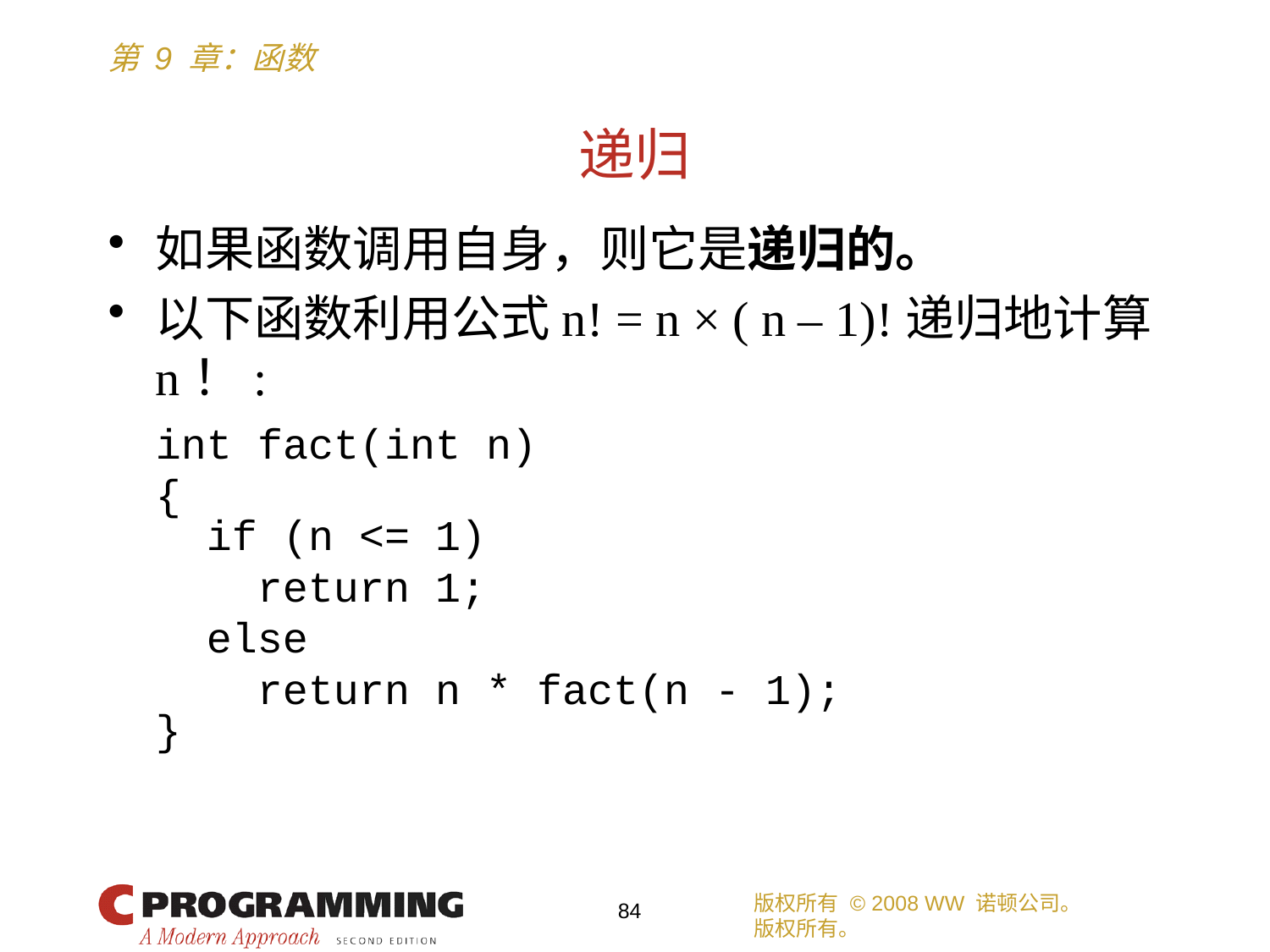

# 递归
如果函数调用自身，则它是递归的。
以下函数利用公式n! = n × ( n – 1)!递归地计算n！:
	int fact(int n)
	{
	  if (n <= 1)
	    return 1;
	  else
	    return n * fact(n - 1);
	}
版权所有 © 2008 WW 诺顿公司。
版权所有。
84